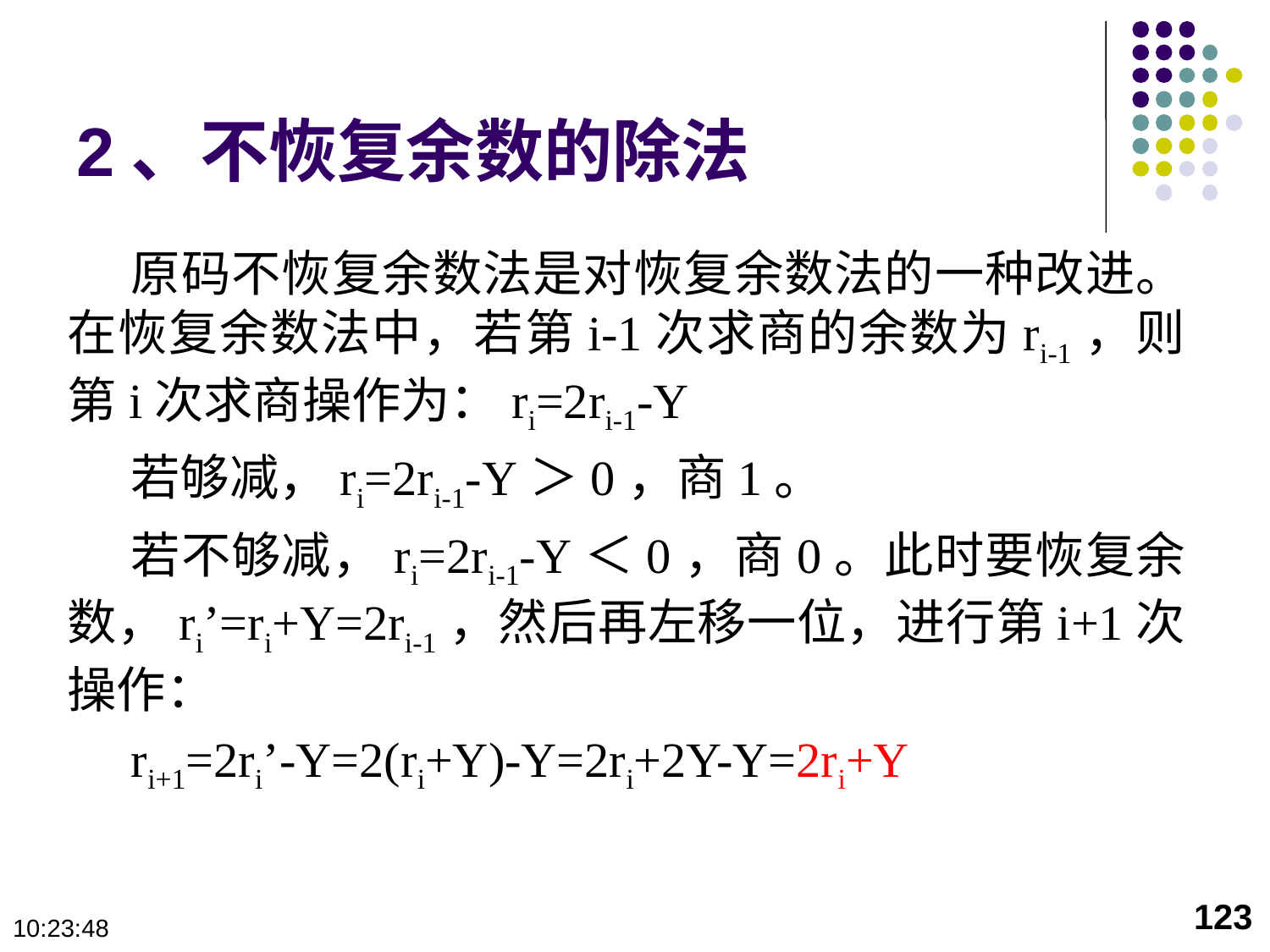

# 2、不恢复余数的除法
原码不恢复余数法是对恢复余数法的一种改进。在恢复余数法中，若第i-1次求商的余数为ri-1，则第i次求商操作为：ri=2ri-1-Y
若够减，ri=2ri-1-Y＞0，商1。
若不够减，ri=2ri-1-Y＜0，商0。此时要恢复余数，ri’=ri+Y=2ri-1，然后再左移一位，进行第i+1次操作：
ri+1=2ri’-Y=2(ri+Y)-Y=2ri+2Y-Y=2ri+Y

123
10:23:48